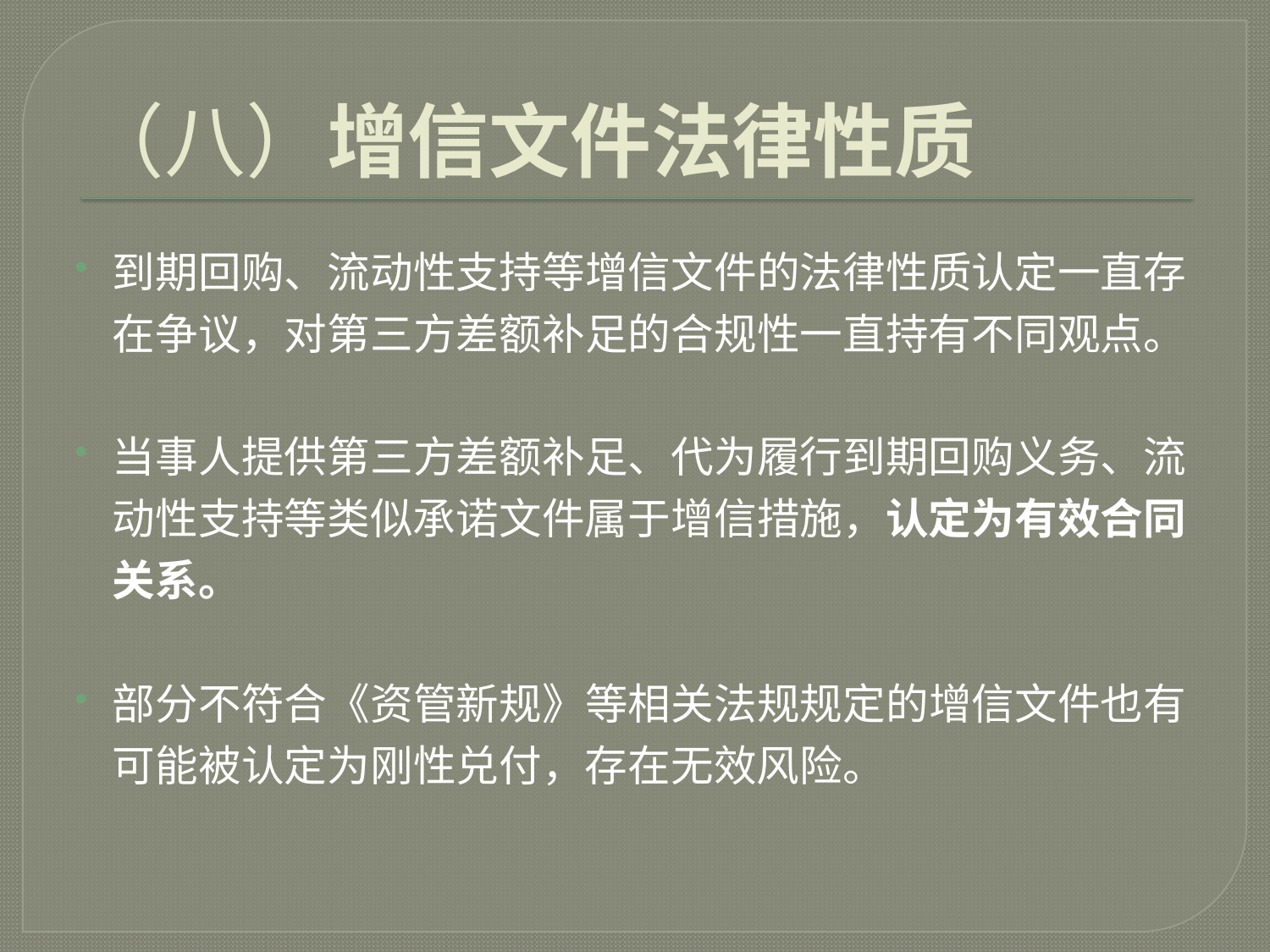

# （八）增信文件法律性质
到期回购、流动性支持等增信文件的法律性质认定一直存在争议，对第三方差额补足的合规性一直持有不同观点。

当事人提供第三方差额补足、代为履行到期回购义务、流动性支持等类似承诺文件属于增信措施，认定为有效合同关系。

部分不符合《资管新规》等相关法规规定的增信文件也有可能被认定为刚性兑付，存在无效风险。